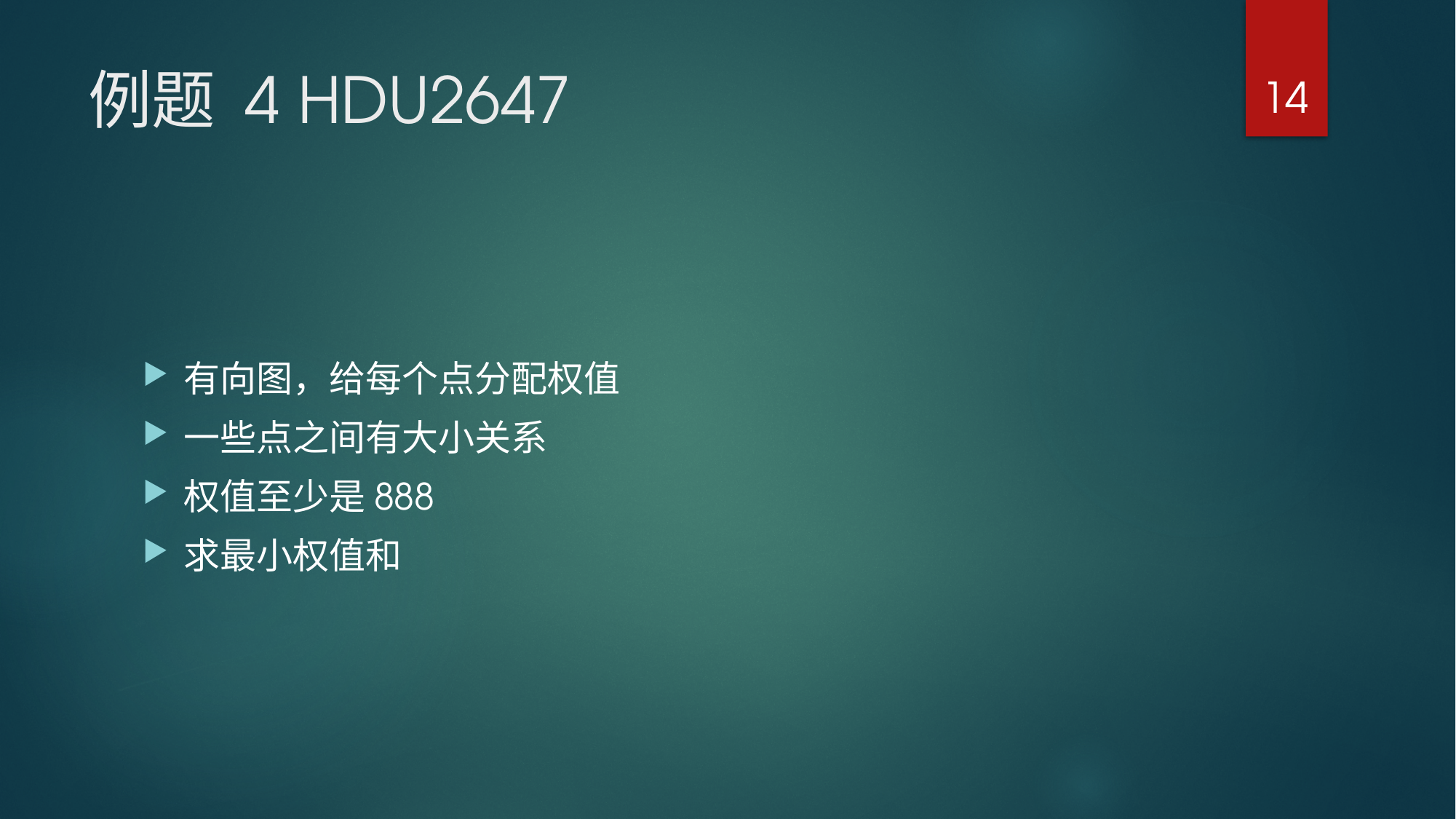

14
# 例题 4 HDU2647
有向图，给每个点分配权值
一些点之间有大小关系
权值至少是888
求最小权值和